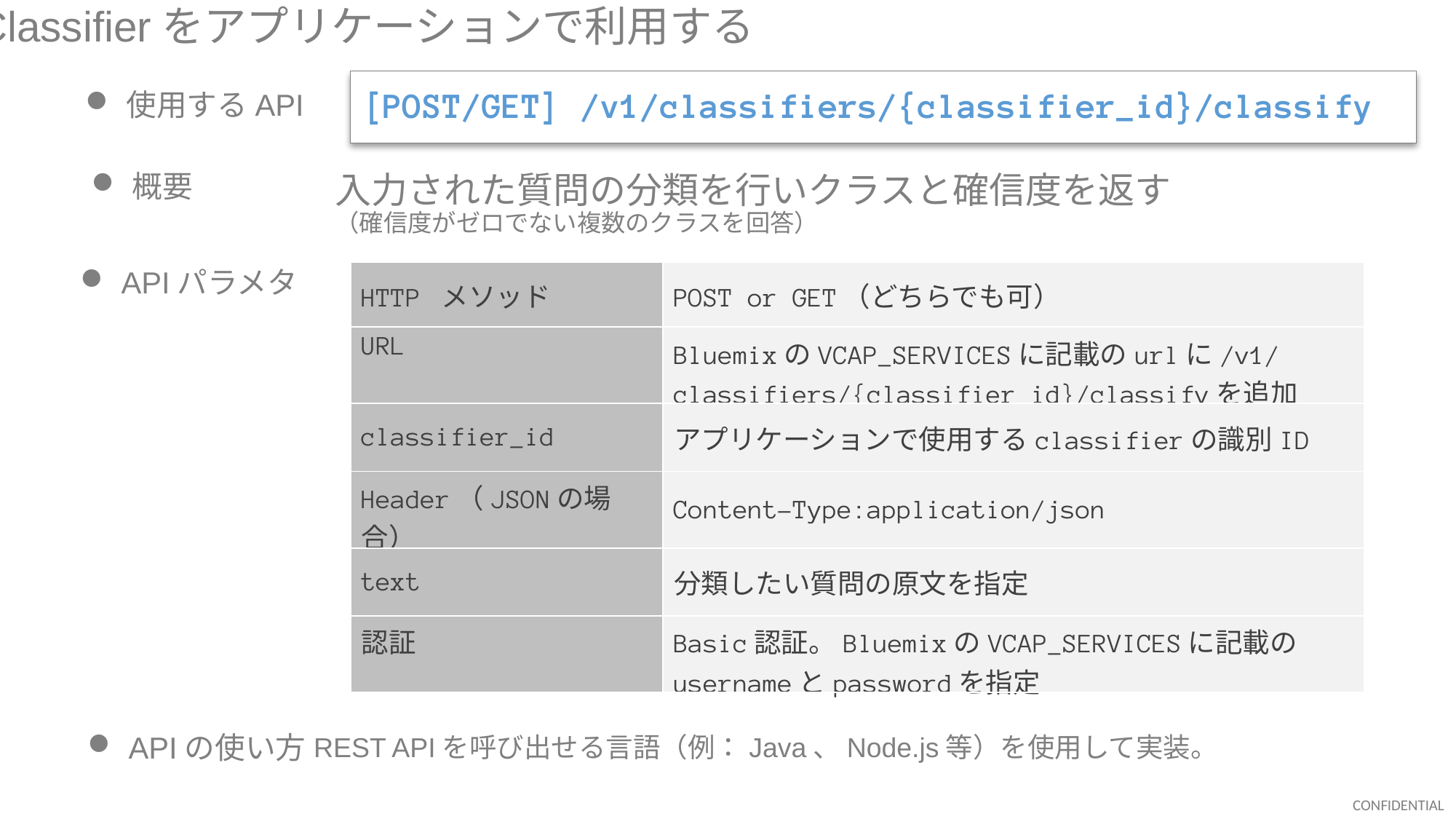

Classifierをアプリケーションで利用する
[POST/GET] /v1/classifiers/{classifier_id}/classify
使用するAPI
概要
入力された質問の分類を行いクラスと確信度を返す
（確信度がゼロでない複数のクラスを回答）
APIパラメタ
| HTTP メソッド | POST or GET（どちらでも可） |
| --- | --- |
| URL | BluemixのVCAP\_SERVICESに記載のurlに/v1/classifiers/{classifier\_id}/classifyを追加 |
| classifier\_id | アプリケーションで使用するclassifierの識別ID |
| Header（JSONの場合） | Content-Type:application/json |
| text | 分類したい質問の原文を指定 |
| 認証 | Basic認証。BluemixのVCAP\_SERVICESに記載のusernameとpasswordを指定 |
APIの使い方
REST APIを呼び出せる言語（例：Java、Node.js等）を使用して実装。
CONFIDENTIAL